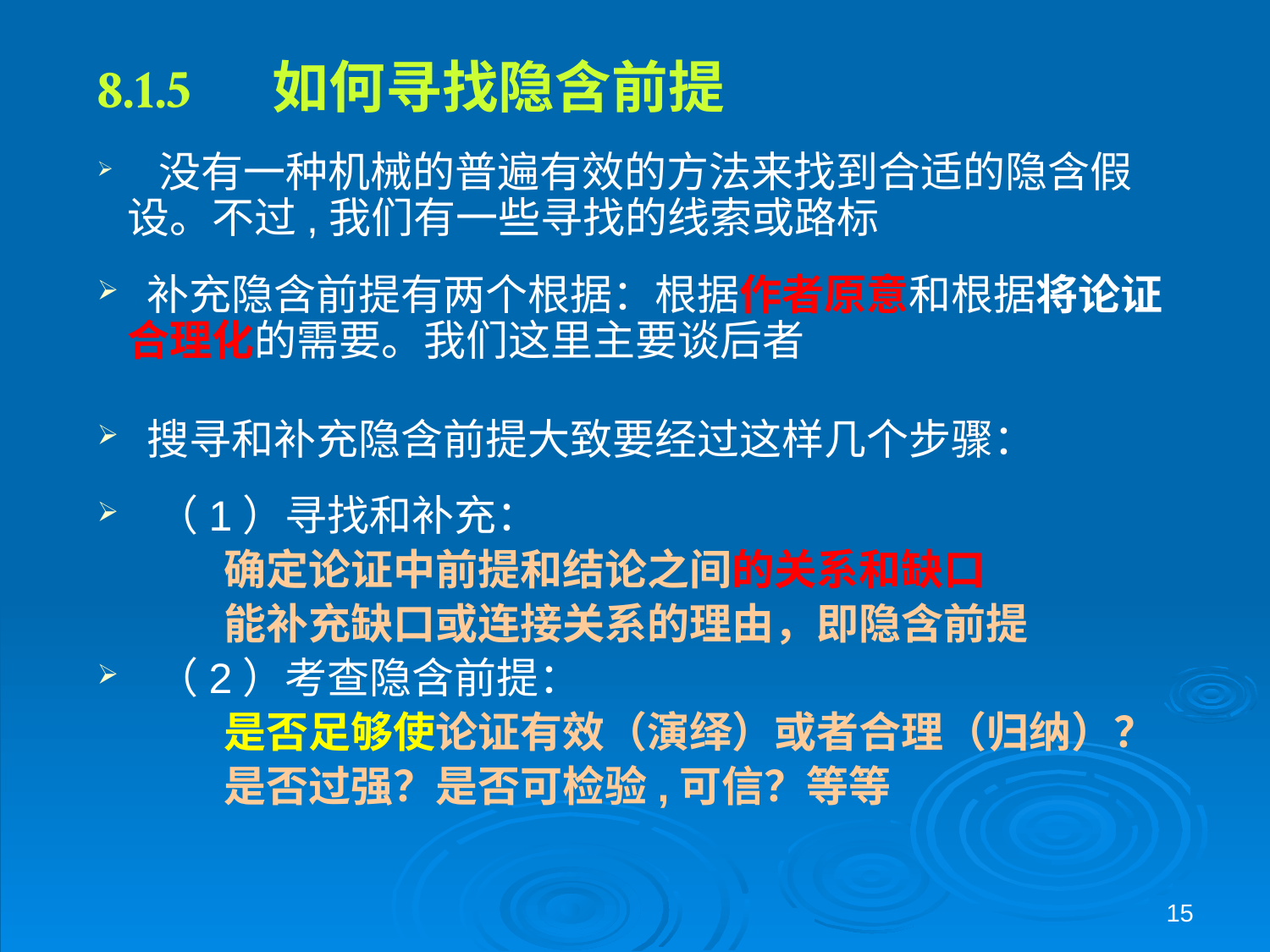

8.1.5 　如何寻找隐含前提

　没有一种机械的普遍有效的方法来找到合适的隐含假设。不过,我们有一些寻找的线索或路标

 补充隐含前提有两个根据：根据作者原意和根据将论证合理化的需要。我们这里主要谈后者

 搜寻和补充隐含前提大致要经过这样几个步骤：

  （1）寻找和补充：
　　	确定论证中前提和结论之间的关系和缺口
　　	能补充缺口或连接关系的理由，即隐含前提
  （2）考查隐含前提：
	是否足够使论证有效（演绎）或者合理（归纳）？
	是否过强？是否可检验,可信？等等

15